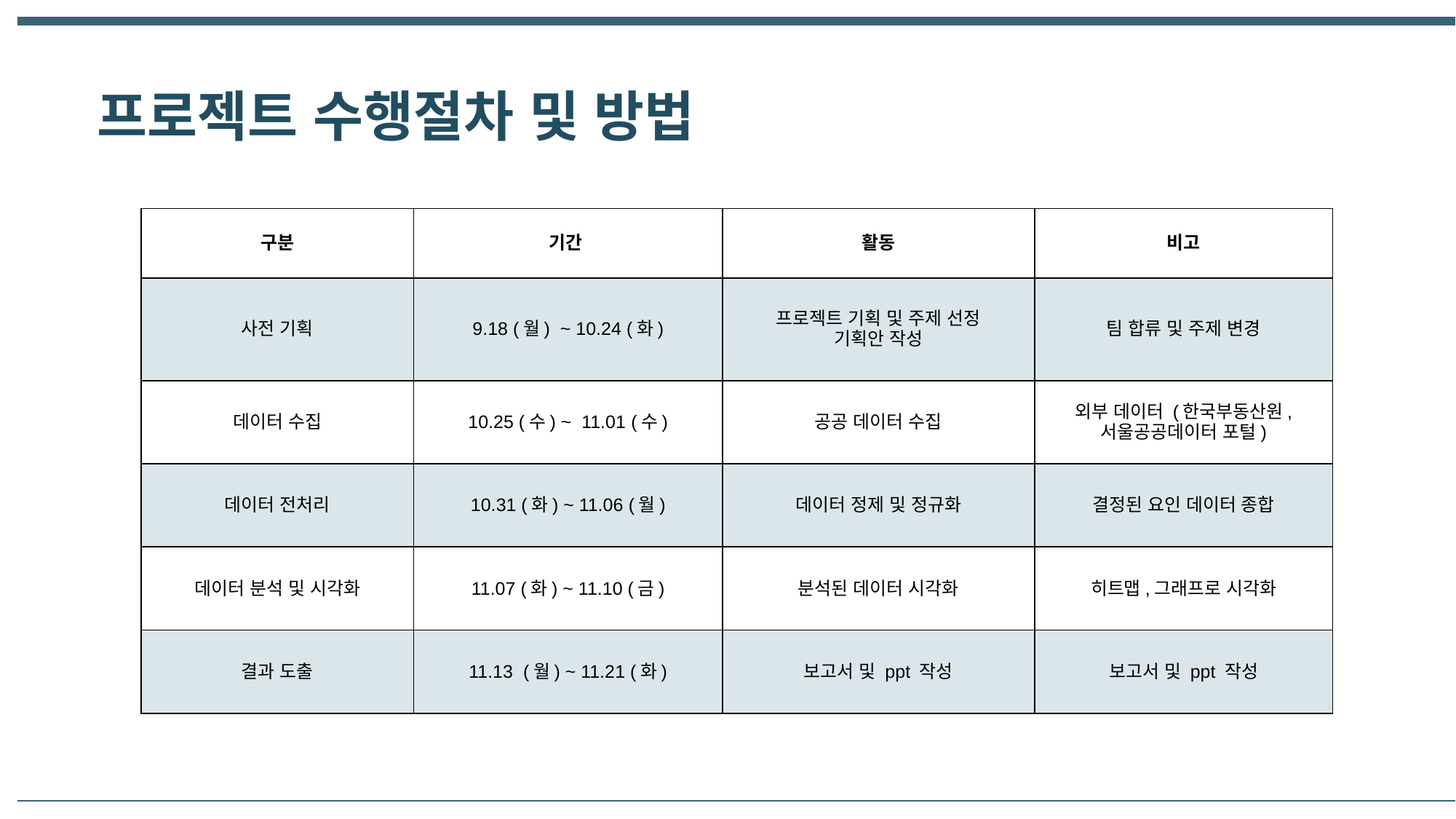

프로젝트 수행절차 및 방법
| 구분 | 기간 | 활동 | 비고 |
| --- | --- | --- | --- |
| 사전 기획 | 9.18 (월)  ~ 10.24 (화) | 프로젝트 기획 및 주제 선정 기획안 작성 | 팀 합류 및 주제 변경 |
| 데이터 수집 | 10.25 (수) ~  11.01 (수) | 공공 데이터 수집 | 외부 데이터 (한국부동산원, 서울공공데이터 포털) |
| 데이터 전처리 | 10.31 (화) ~ 11.06 (월) | 데이터 정제 및 정규화 | 결정된 요인 데이터 종합 |
| 데이터 분석 및 시각화 | 11.07 (화) ~ 11.10 (금) | 분석된 데이터 시각화 | 히트맵,그래프로 시각화 |
| 결과 도출 | 11.13 (월) ~ 11.21 (화) | 보고서 및 ppt 작성 | 보고서 및 ppt 작성 |